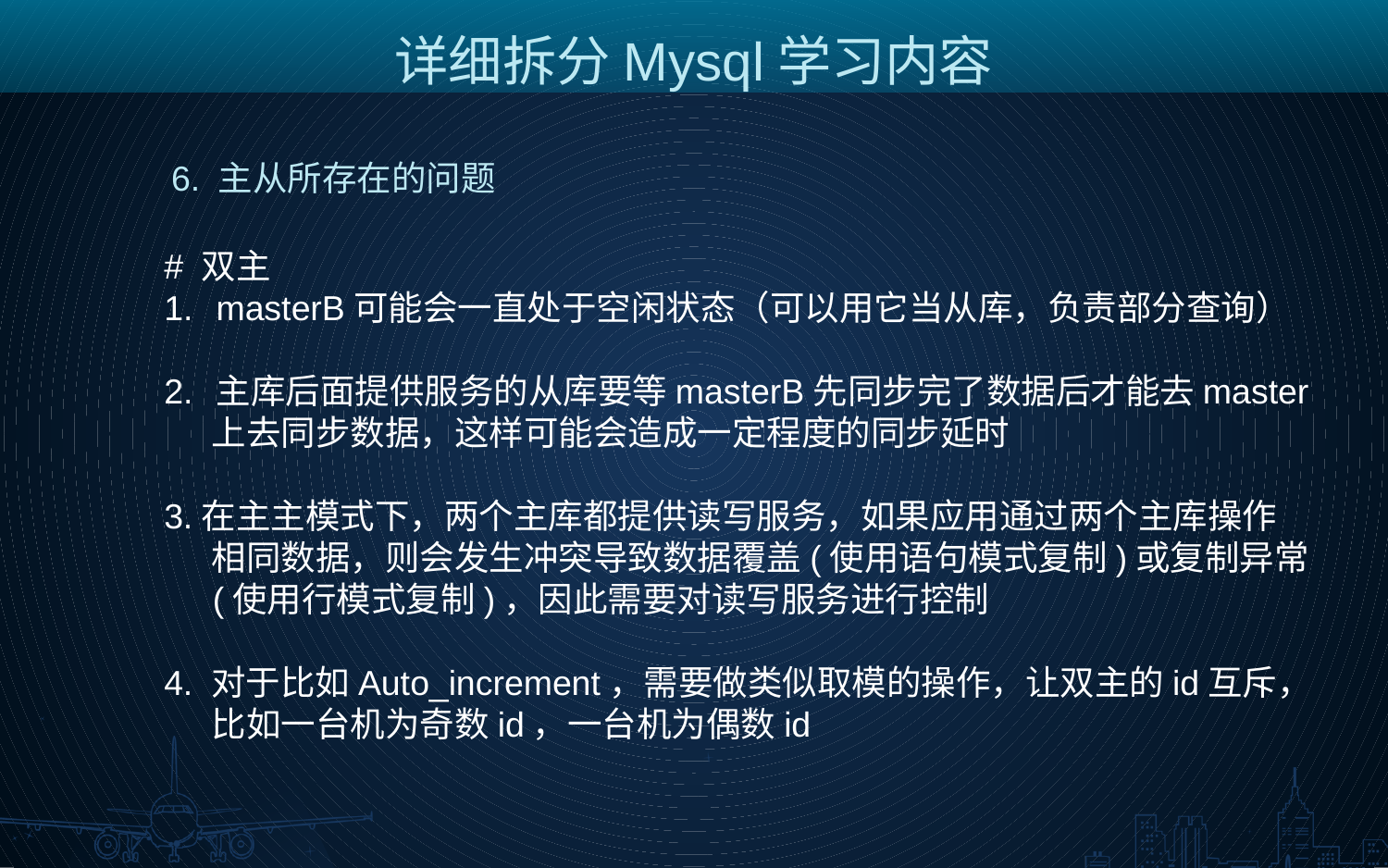

详细拆分Mysql学习内容
6. 主从所存在的问题
# 双主
masterB可能会一直处于空闲状态（可以用它当从库，负责部分查询）

主库后面提供服务的从库要等masterB先同步完了数据后才能去master
     上去同步数据，这样可能会造成一定程度的同步延时

3.在主主模式下，两个主库都提供读写服务，如果应用通过两个主库操作
     相同数据，则会发生冲突导致数据覆盖(使用语句模式复制)或复制异常
     (使用行模式复制)，因此需要对读写服务进行控制

4. 对于比如Auto_increment，需要做类似取模的操作，让双主的id互斥，
     比如一台机为奇数id，一台机为偶数id